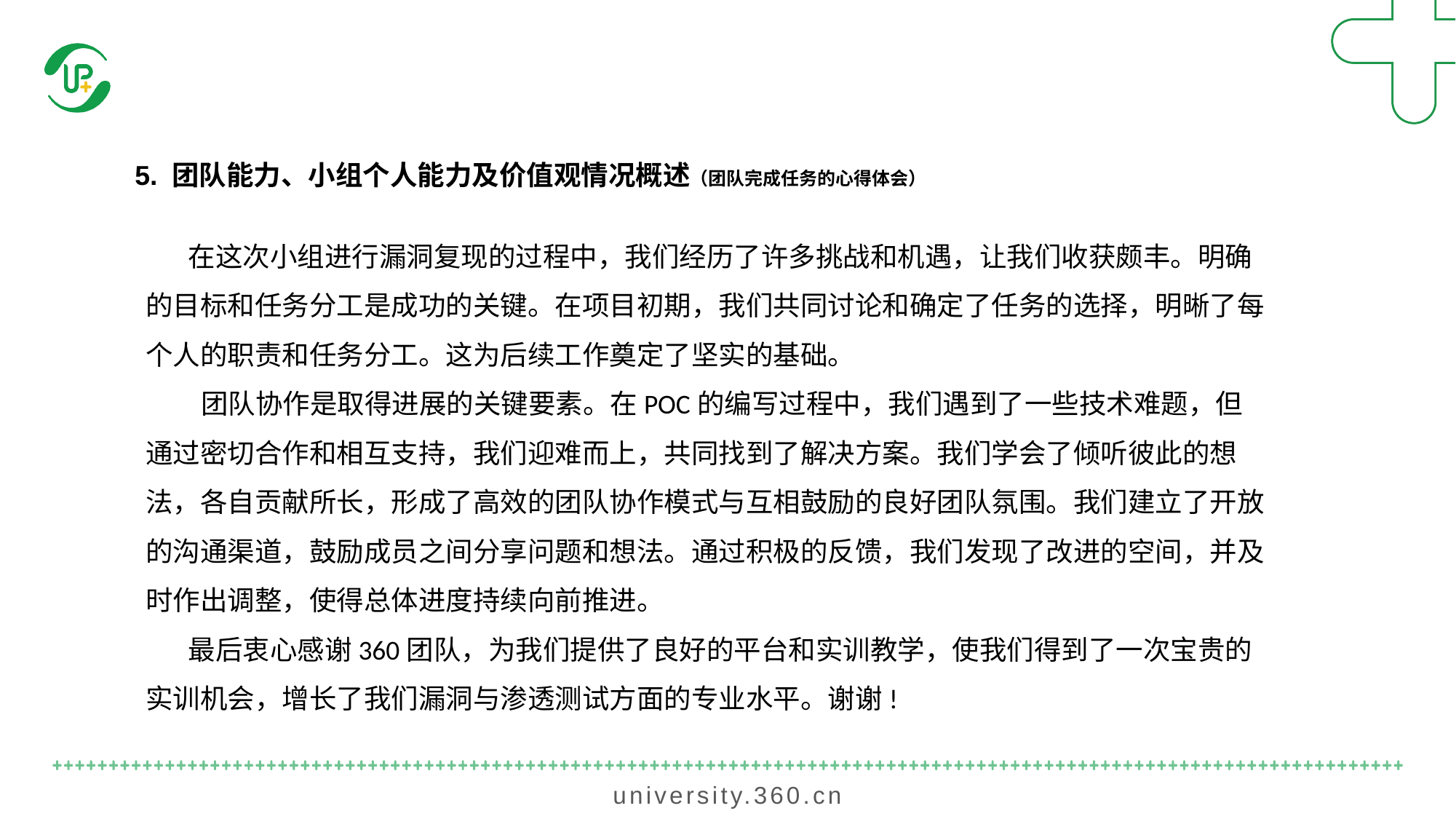

5. 团队能力、小组个人能力及价值观情况概述（团队完成任务的心得体会）
在这次小组进行漏洞复现的过程中，我们经历了许多挑战和机遇，让我们收获颇丰。明确的目标和任务分工是成功的关键。在项目初期，我们共同讨论和确定了任务的选择，明晰了每个人的职责和任务分工。这为后续工作奠定了坚实的基础。
 团队协作是取得进展的关键要素。在POC的编写过程中，我们遇到了一些技术难题，但通过密切合作和相互支持，我们迎难而上，共同找到了解决方案。我们学会了倾听彼此的想法，各自贡献所长，形成了高效的团队协作模式与互相鼓励的良好团队氛围。我们建立了开放的沟通渠道，鼓励成员之间分享问题和想法。通过积极的反馈，我们发现了改进的空间，并及时作出调整，使得总体进度持续向前推进。
最后衷心感谢360团队，为我们提供了良好的平台和实训教学，使我们得到了一次宝贵的实训机会，增长了我们漏洞与渗透测试方面的专业水平。谢谢!